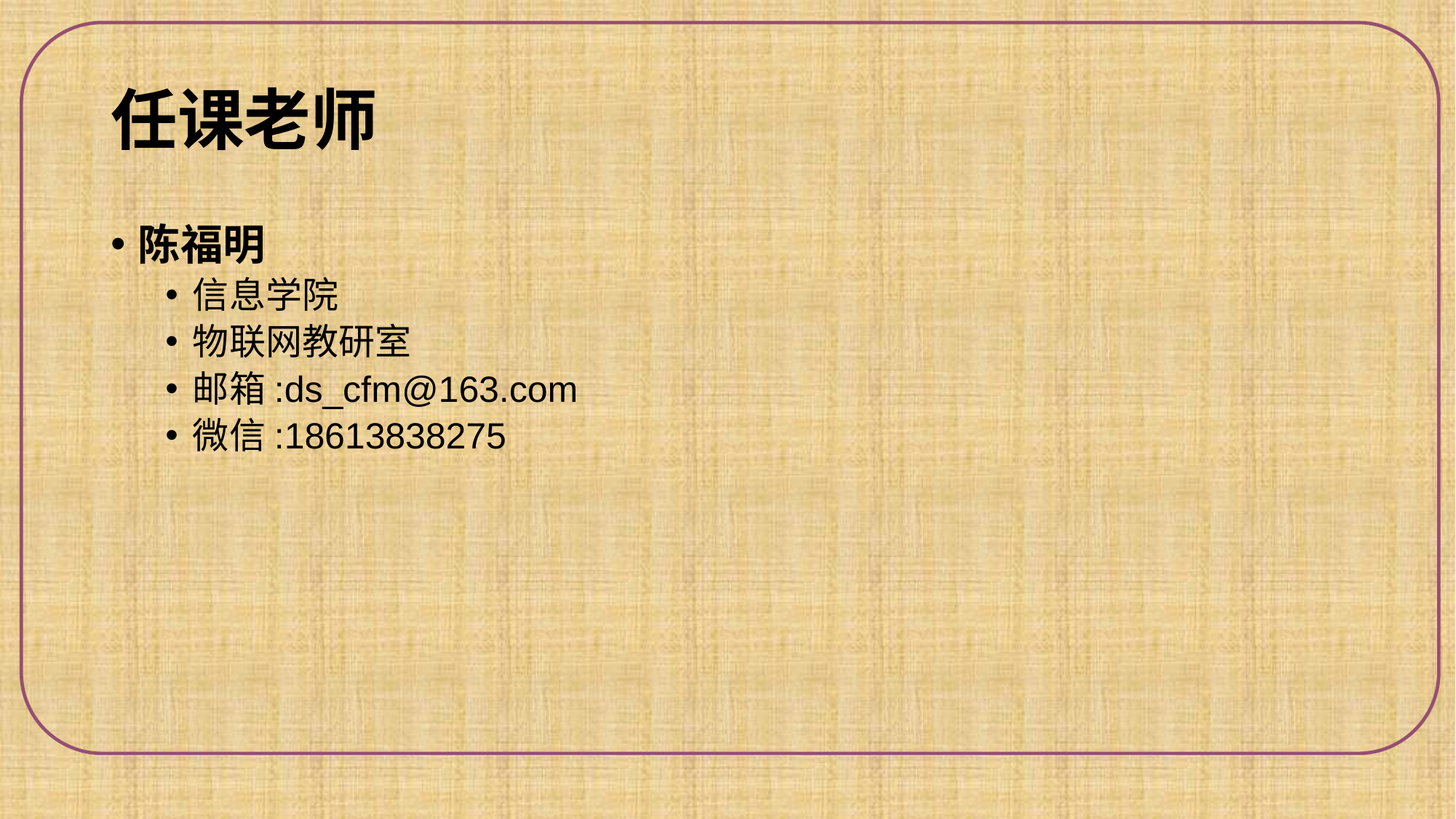

# 任课老师
陈福明
信息学院
物联网教研室
邮箱:ds_cfm@163.com
微信:18613838275